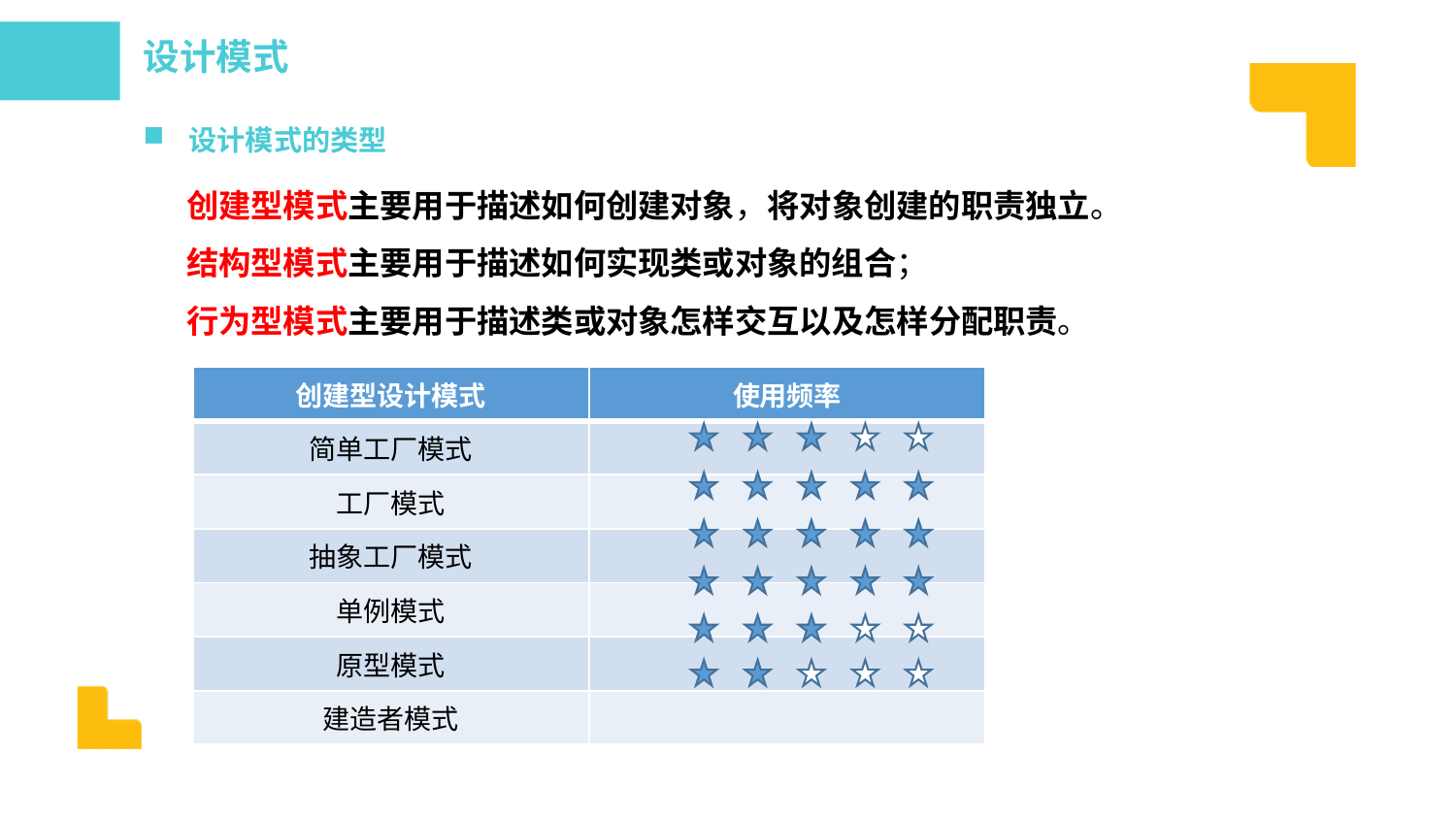

设计模式
设计模式的类型
创建型模式主要用于描述如何创建对象，将对象创建的职责独立。
结构型模式主要用于描述如何实现类或对象的组合；
行为型模式主要用于描述类或对象怎样交互以及怎样分配职责。
| 创建型设计模式 | 使用频率 |
| --- | --- |
| 简单工厂模式 |  |
| 工厂模式 |  |
| 抽象工厂模式 |  |
| 单例模式 |  |
| 原型模式 |  |
| 建造者模式 |  |